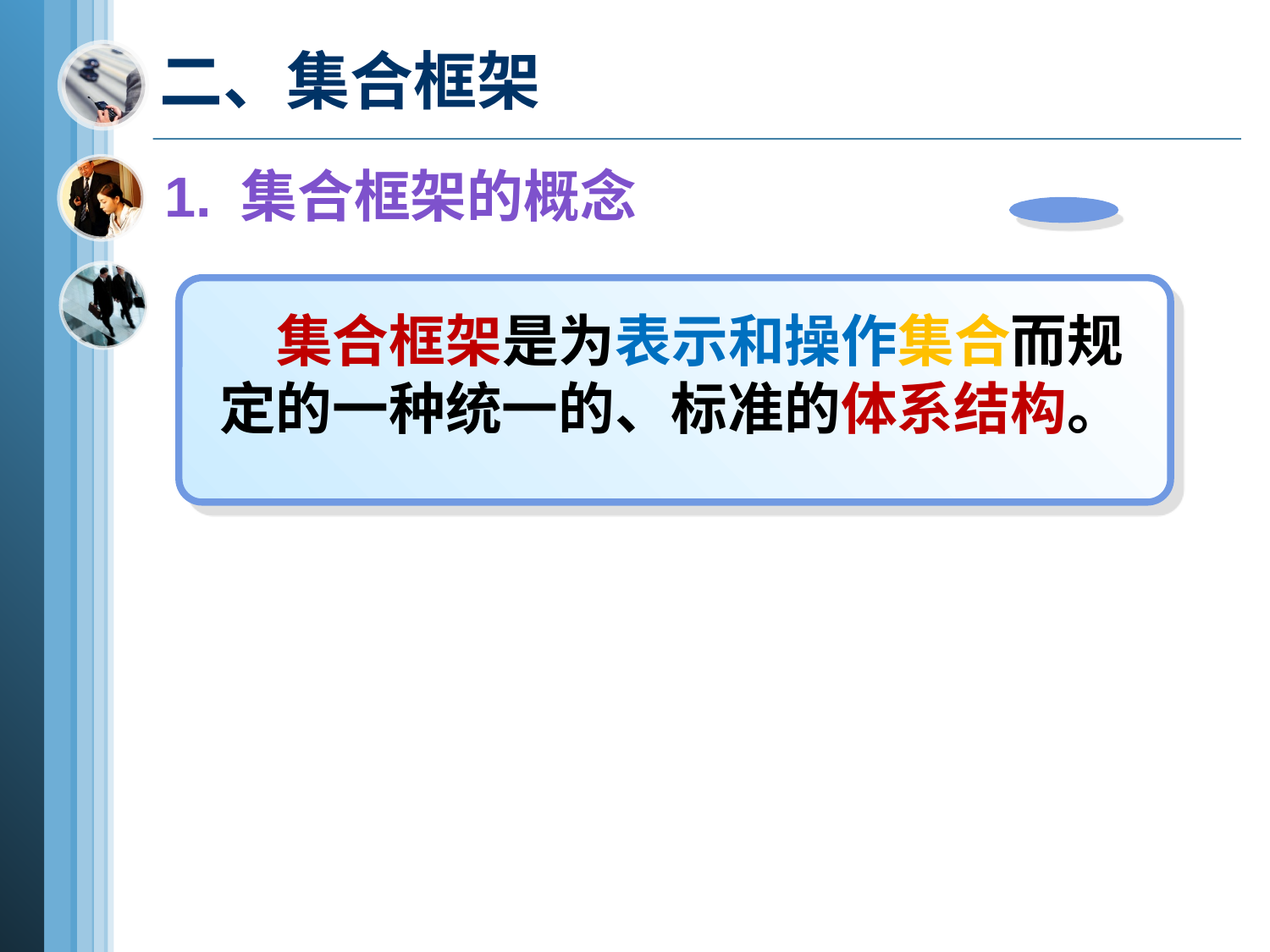

# 二、集合框架
1. 集合框架的概念

    集合框架是为表示和操作集合而规定的一种统一的、标准的体系结构。